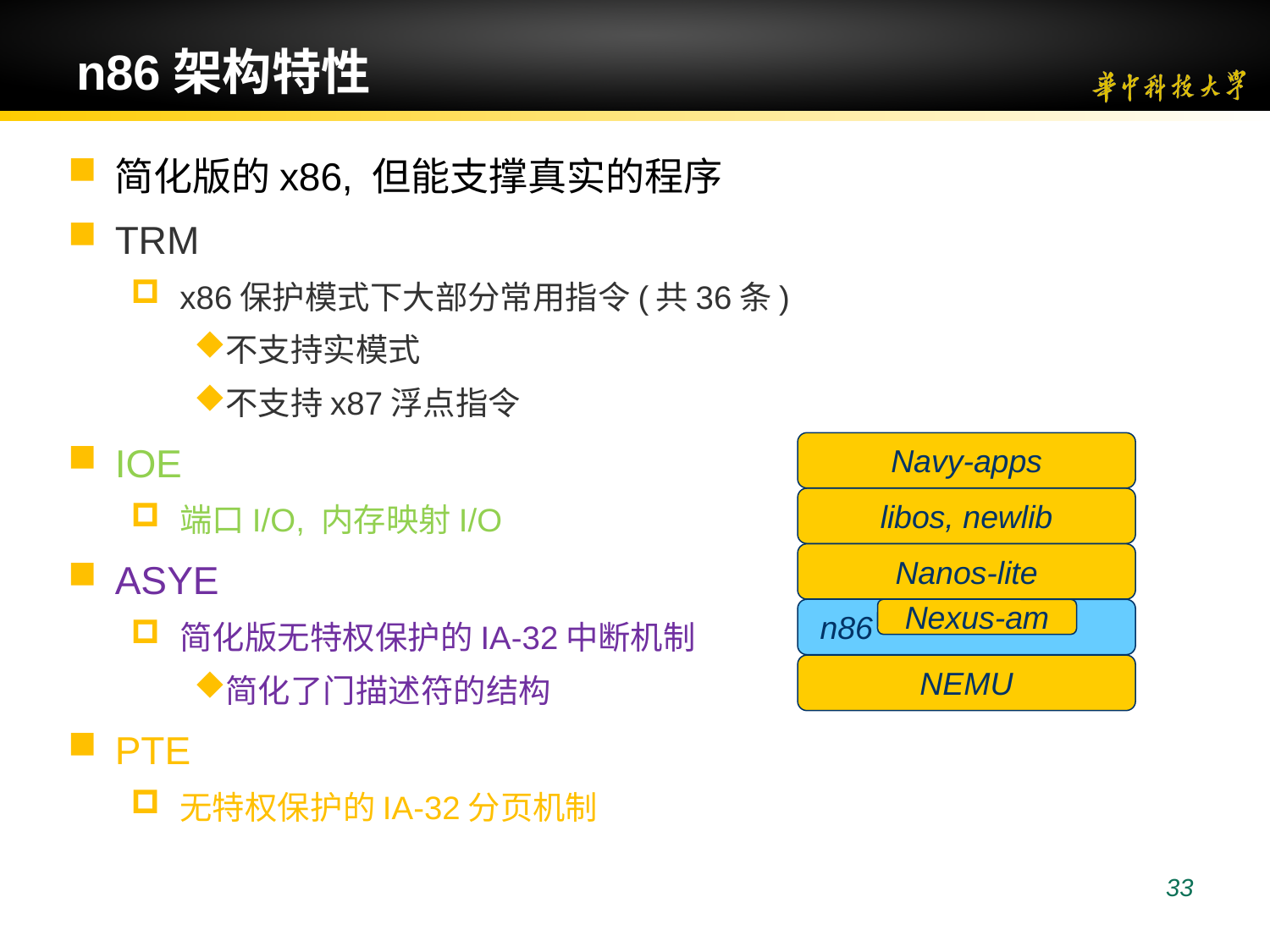

33
# n86架构特性
简化版的x86, 但能支撑真实的程序
TRM
x86保护模式下大部分常用指令(共36条)
不支持实模式
不支持x87浮点指令
IOE
端口I/O, 内存映射I/O
ASYE
简化版无特权保护的IA-32中断机制
简化了门描述符的结构
PTE
无特权保护的IA-32分页机制
Navy-apps
libos, newlib
Nanos-lite
n86
Nexus-am
NEMU